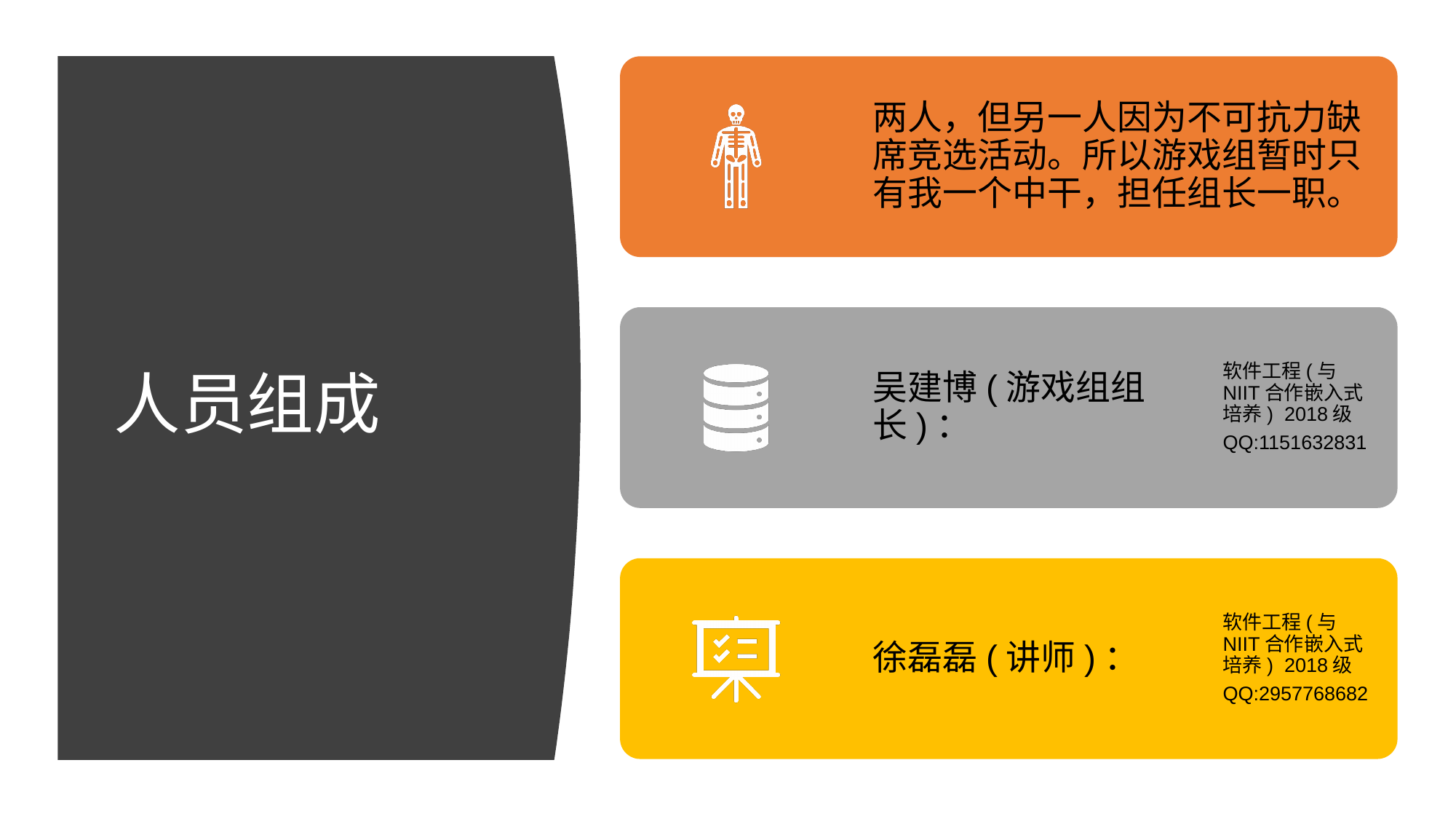

两人，但另一人因为不可抗力缺席竞选活动。所以游戏组暂时只有我一个中干，担任组长一职。
吴建博(游戏组组长)：
软件工程(与NIIT合作嵌入式培养)  2018级
QQ:1151632831
徐磊磊(讲师)：
软件工程(与NIIT合作嵌入式培养)  2018级
QQ:2957768682

# 人员组成